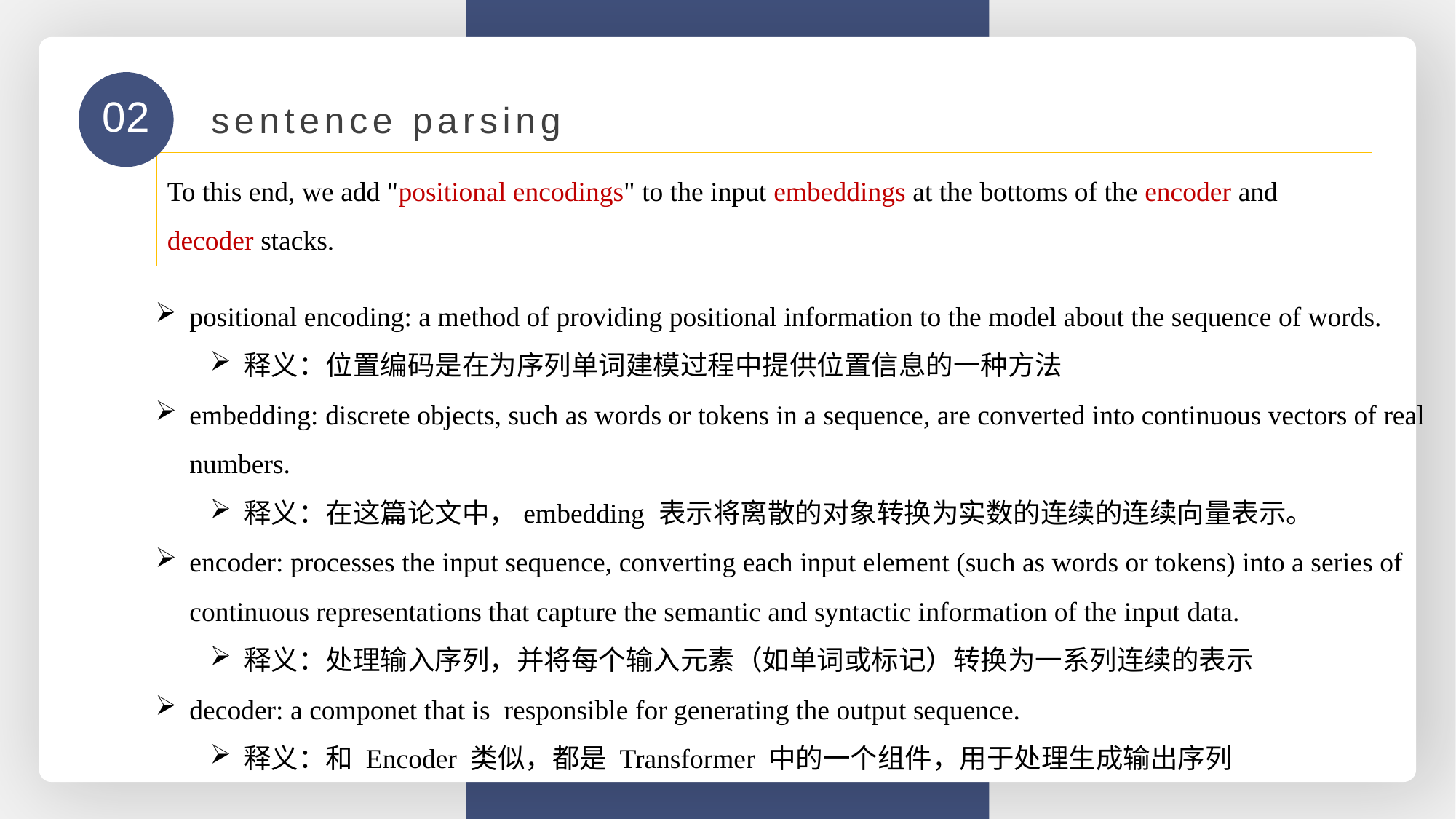

02
sentence parsing
To this end, we add "positional encodings" to the input embeddings at the bottoms of the encoder and decoder stacks.
positional encoding: a method of providing positional information to the model about the sequence of words.
释义：位置编码是在为序列单词建模过程中提供位置信息的一种方法
embedding: discrete objects, such as words or tokens in a sequence, are converted into continuous vectors of real numbers.
释义：在这篇论文中，embedding 表示将离散的对象转换为实数的连续的连续向量表示。
encoder: processes the input sequence, converting each input element (such as words or tokens) into a series of continuous representations that capture the semantic and syntactic information of the input data.
释义：处理输入序列，并将每个输入元素（如单词或标记）转换为一系列连续的表示
decoder: a componet that is  responsible for generating the output sequence.
释义：和 Encoder 类似，都是 Transformer 中的一个组件，用于处理生成输出序列